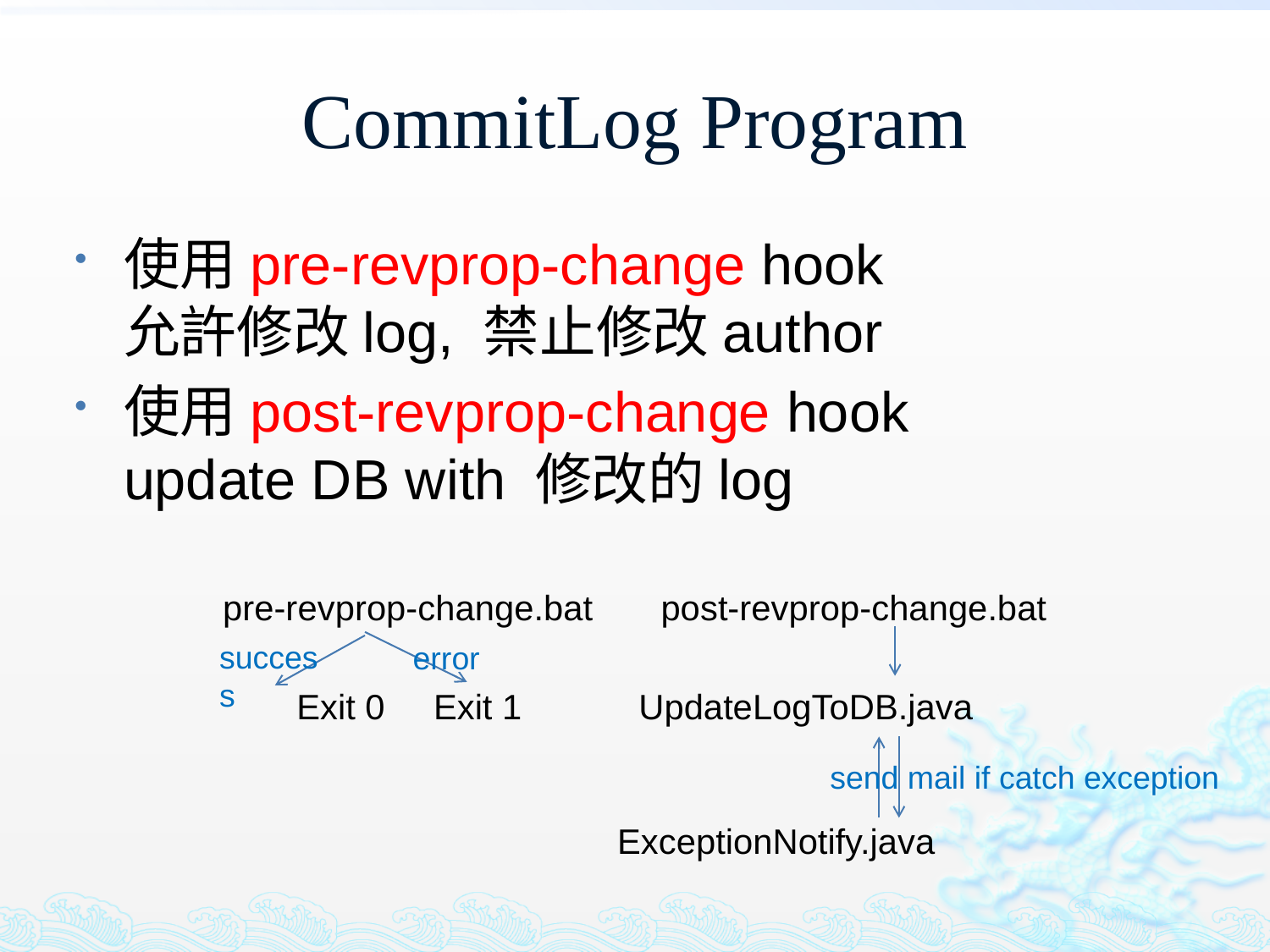

# CommitLog Program
使用pre-revprop-change hook
允許修改log, 禁止修改author
使用post-revprop-change hook
update DB with 修改的log
pre-revprop-change.bat       post-revprop-change.bat

Exit 0     Exit 1            UpdateLogToDB.java
                             ExceptionNotify.java
success
error
send mail if catch exception